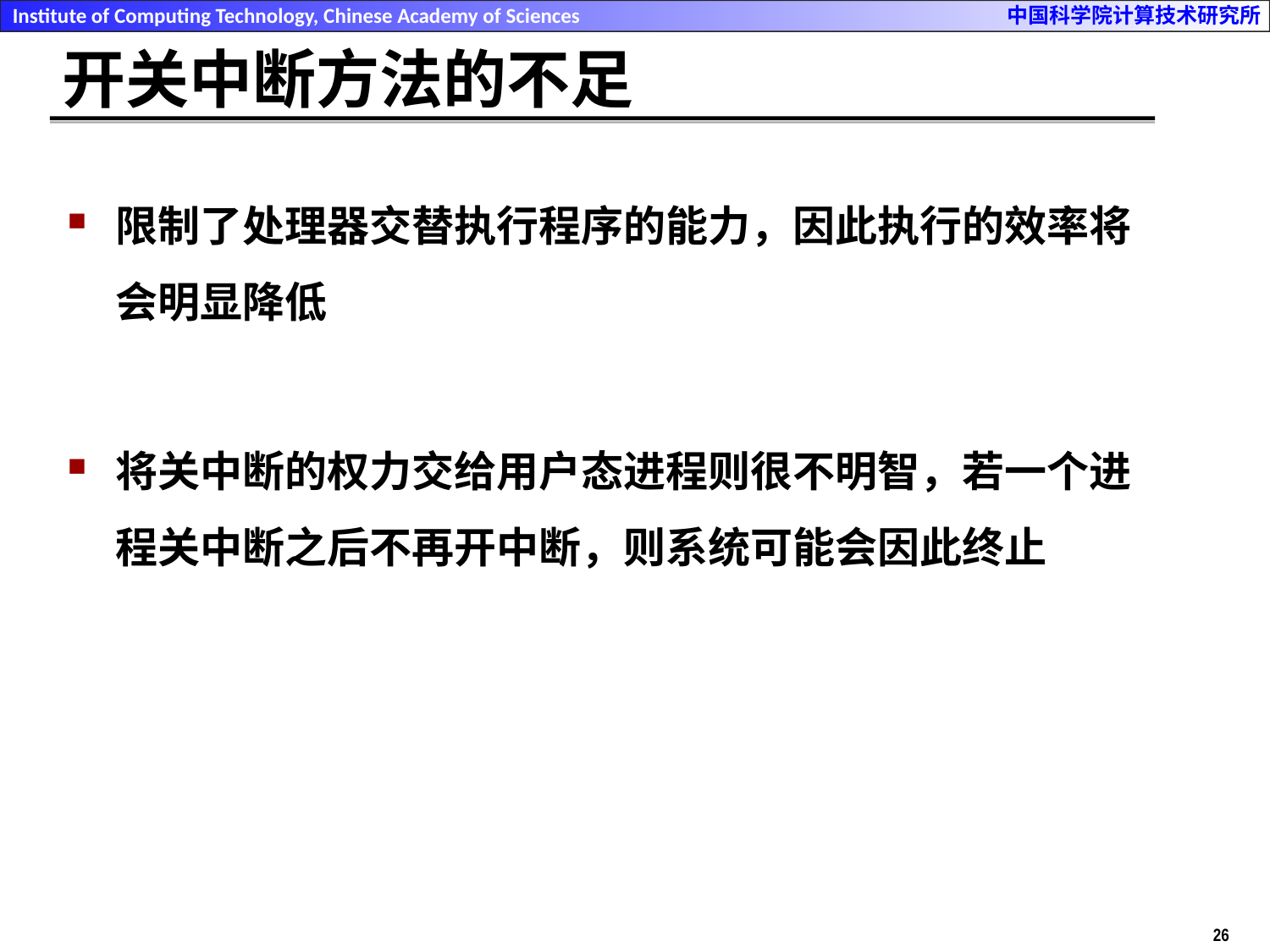

# 开关中断方法的不足
限制了处理器交替执行程序的能力，因此执行的效率将会明显降低

将关中断的权力交给用户态进程则很不明智，若一个进程关中断之后不再开中断，则系统可能会因此终止